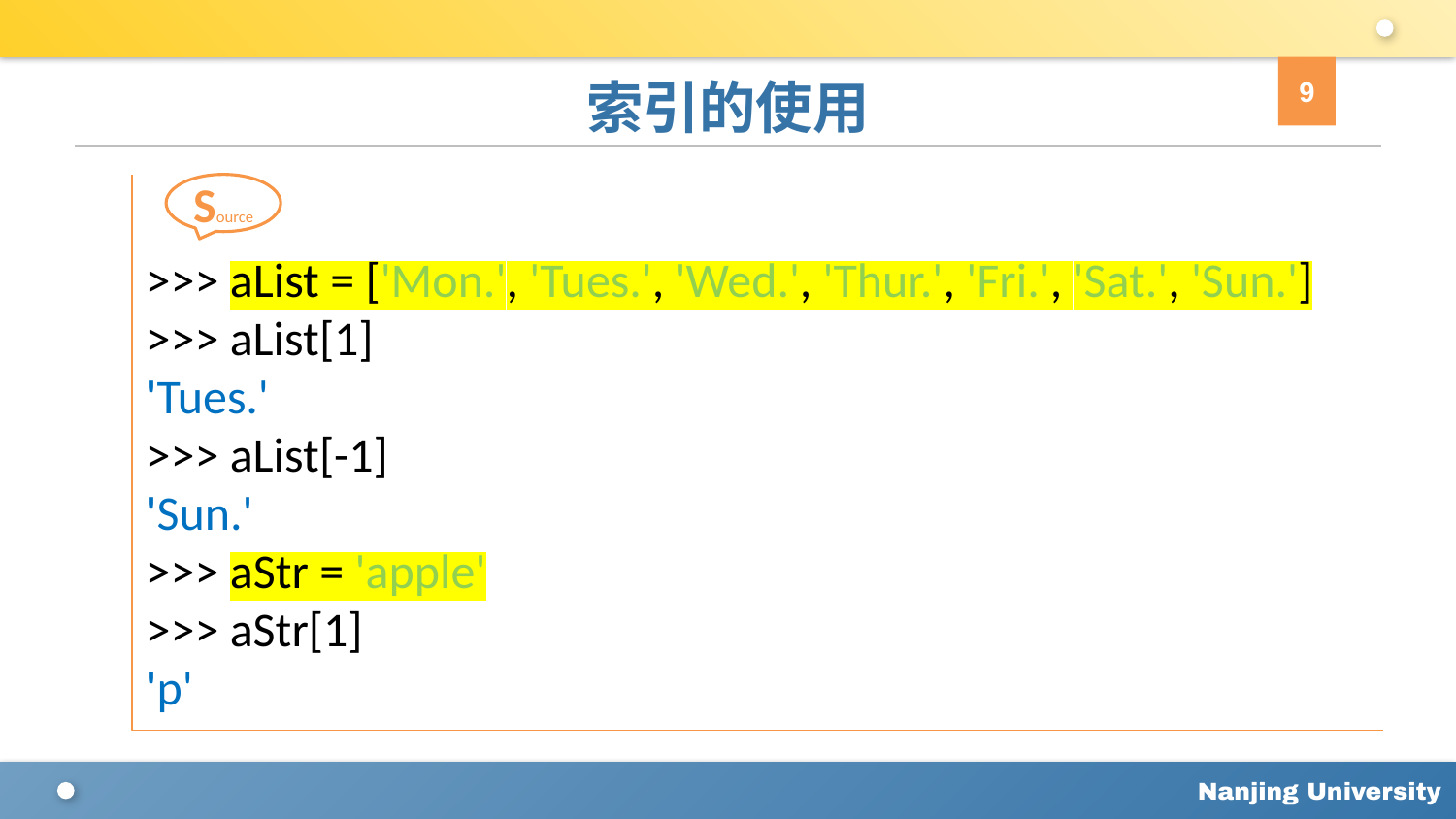

9
# 索引的使用

>>> aList = ['Mon.', 'Tues.', 'Wed.', 'Thur.', 'Fri.', 'Sat.', 'Sun.']
>>> aList[1]
'Tues.'
>>> aList[-1]
'Sun.'
>>> aStr = 'apple'
>>> aStr[1]
'p'
Source